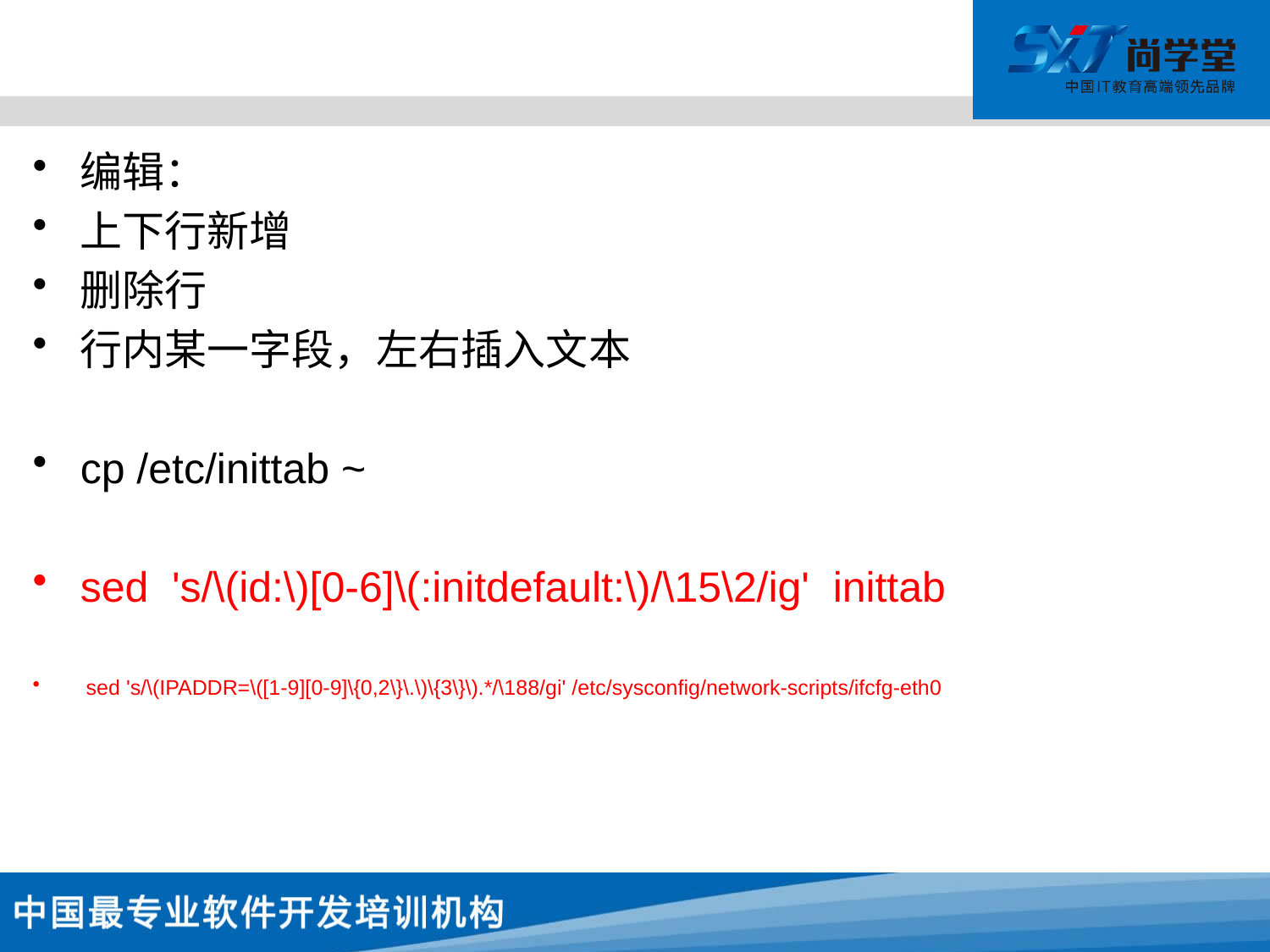

#
编辑：
上下行新增
删除行
行内某一字段，左右插入文本

cp /etc/inittab ~

sed  's/\(id:\)[0-6]\(:initdefault:\)/\15\2/ig'  inittab

 sed 's/\(IPADDR=\([1-9][0-9]\{0,2\}\.\)\{3\}\).*/\188/gi' /etc/sysconfig/network-scripts/ifcfg-eth0